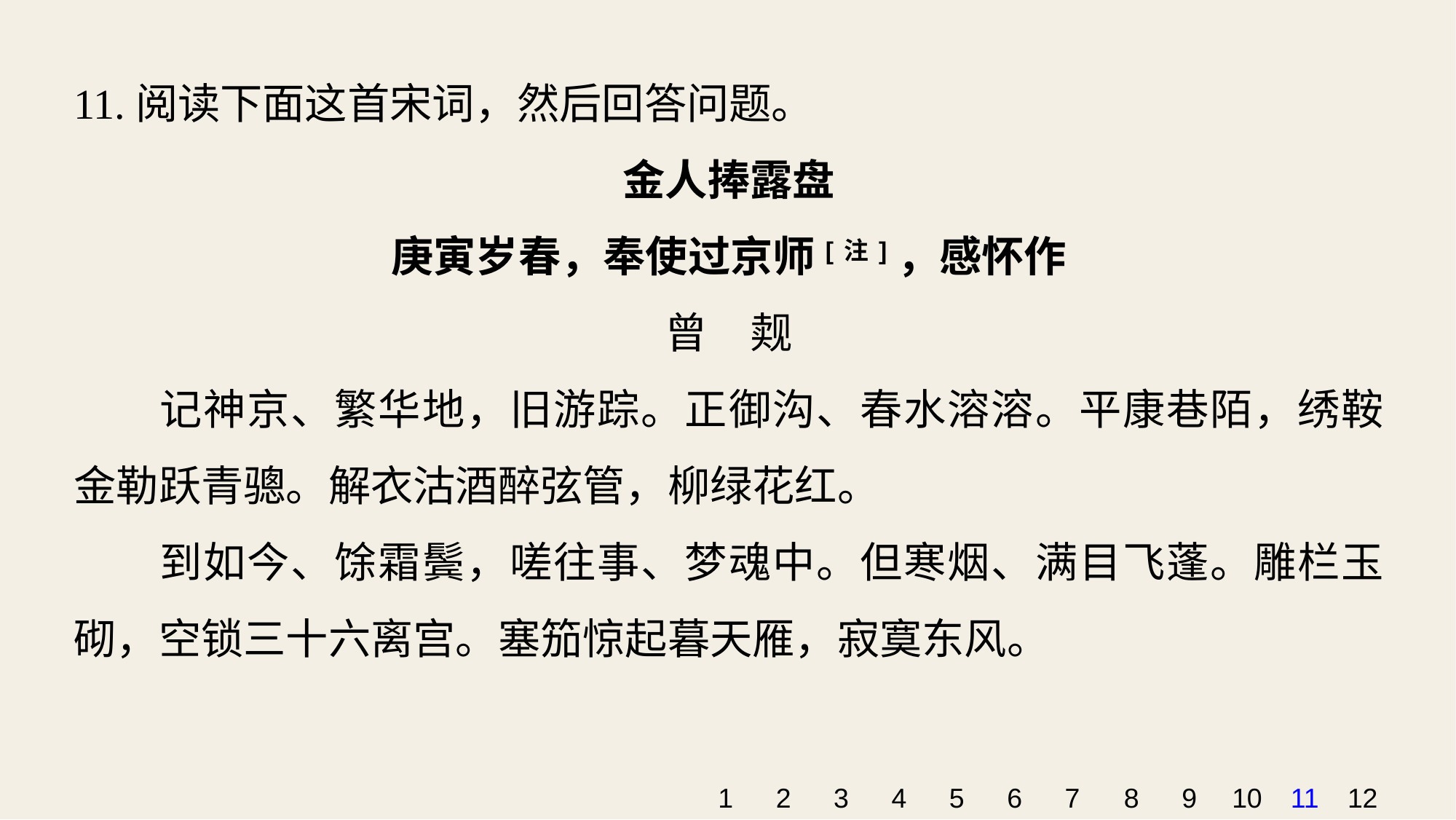

11.阅读下面这首宋词，然后回答问题。
金人捧露盘
庚寅岁春，奉使过京师[注]，感怀作
曾　觌
记神京、繁华地，旧游踪。正御沟、春水溶溶。平康巷陌，绣鞍金勒跃青骢。解衣沽酒醉弦管，柳绿花红。
到如今、馀霜鬓，嗟往事、梦魂中。但寒烟、满目飞蓬。雕栏玉砌，空锁三十六离宫。塞笳惊起暮天雁，寂寞东风。
1
2
3
4
5
6
7
8
9
10
11
12